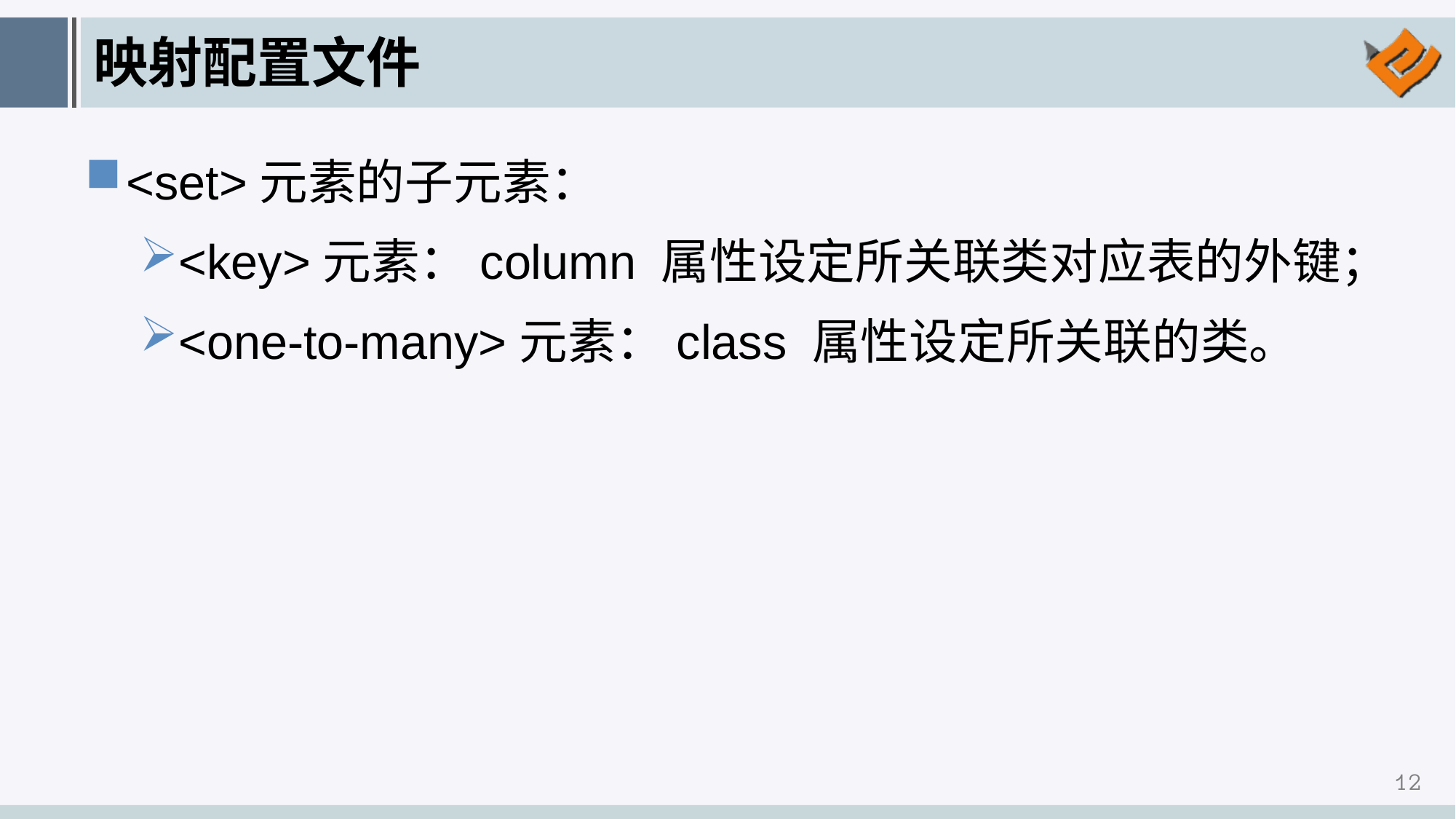

# 映射配置文件
<set>元素的子元素：
<key>元素：column 属性设定所关联类对应表的外键；
<one-to-many>元素：class 属性设定所关联的类。